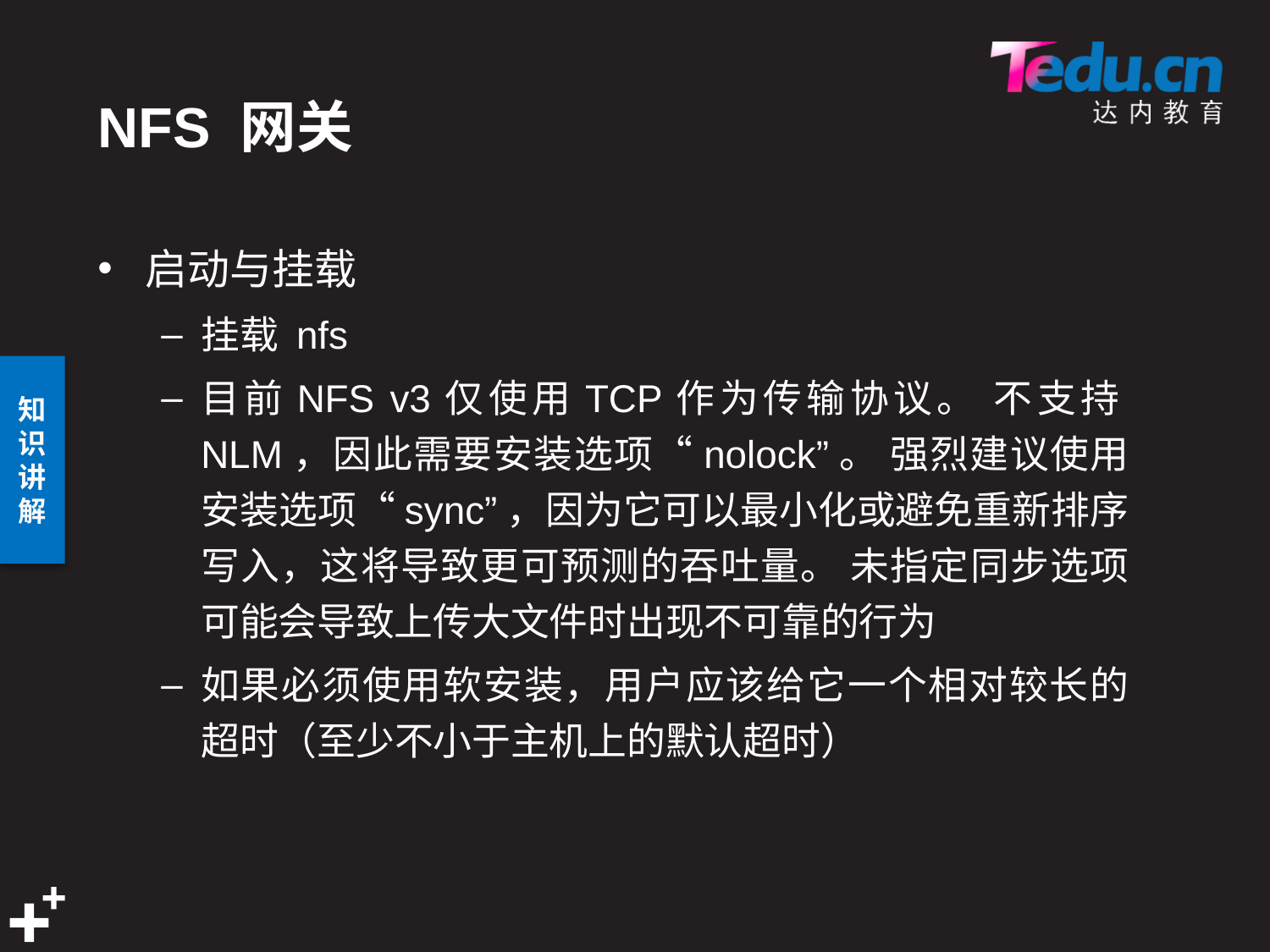

# NFS 网关
启动与挂载
挂载 nfs
目前NFS v3仅使用TCP作为传输协议。 不支持NLM，因此需要安装选项“nolock”。 强烈建议使用安装选项“sync”，因为它可以最小化或避免重新排序写入，这将导致更可预测的吞吐量。 未指定同步选项可能会导致上传大文件时出现不可靠的行为
如果必须使用软安装，用户应该给它一个相对较长的超时（至少不小于主机上的默认超时）